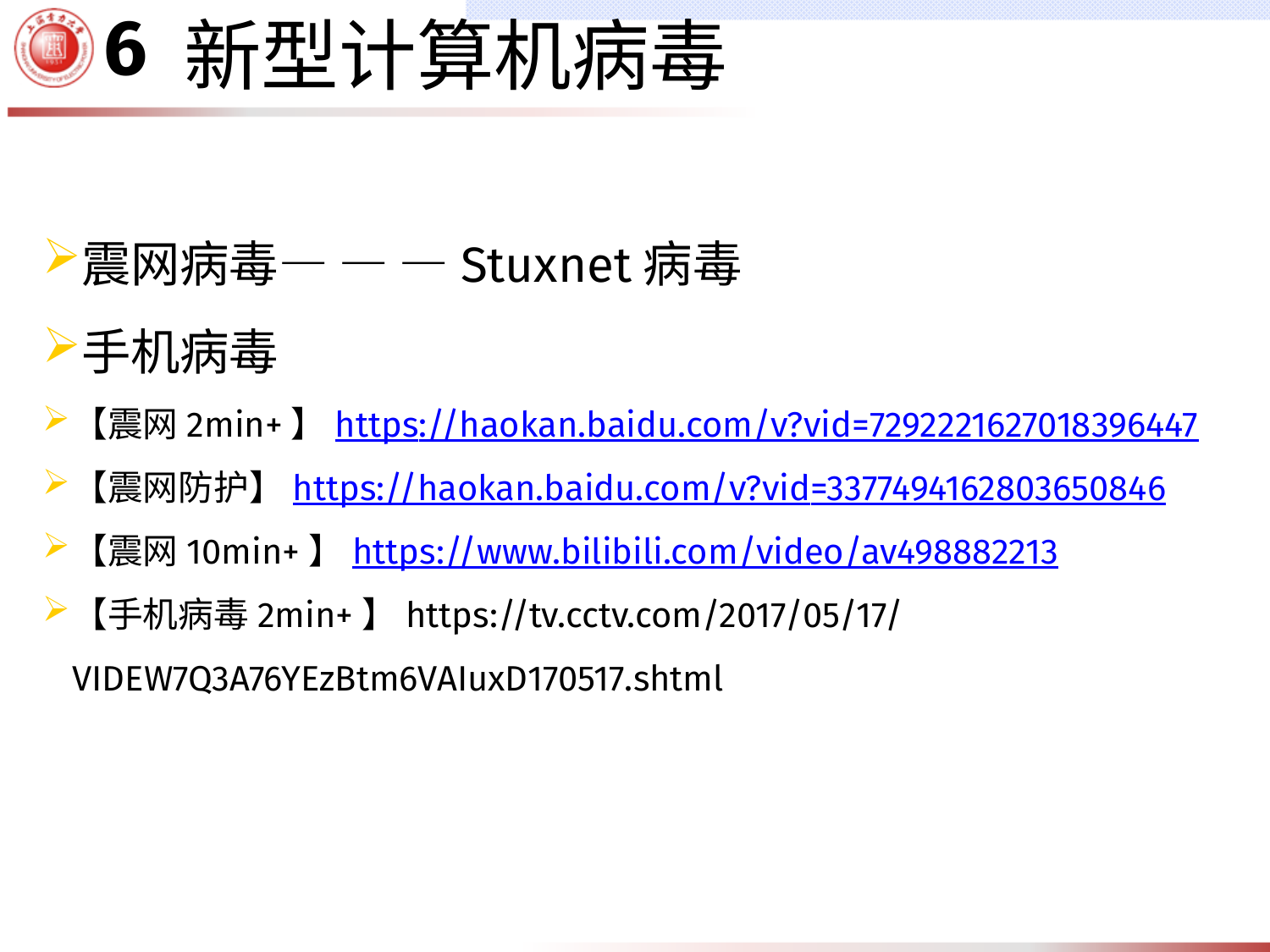

新型计算机病毒
6
震网病毒— — —Stuxnet病毒
手机病毒
【震网2min+】https://haokan.baidu.com/v?vid=7292221627018396447
【震网防护】https://haokan.baidu.com/v?vid=3377494162803650846
【震网10min+】https://www.bilibili.com/video/av498882213
【手机病毒2min+】https://tv.cctv.com/2017/05/17/VIDEW7Q3A76YEzBtm6VAIuxD170517.shtml